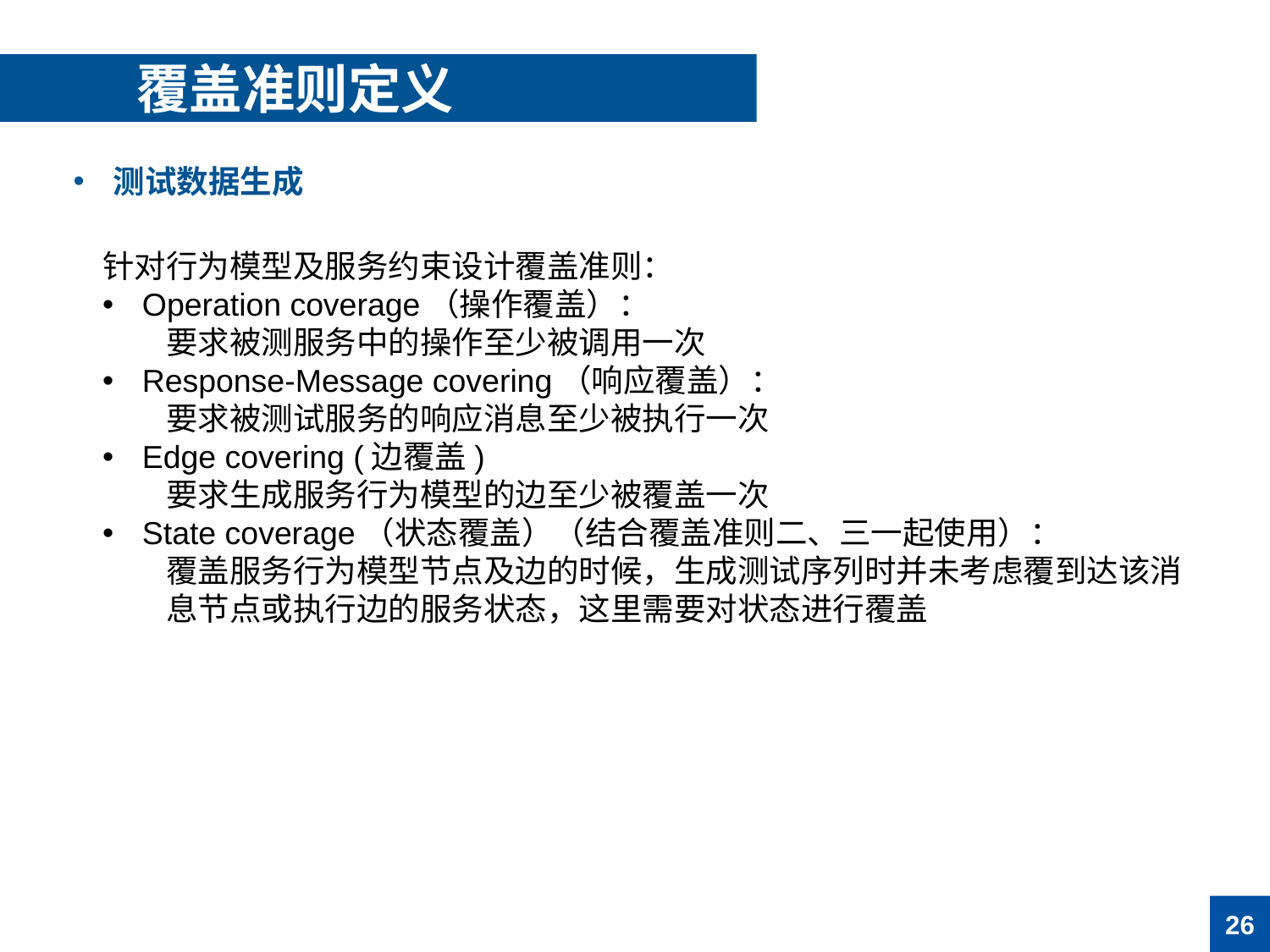

覆盖准则定义
测试数据生成
针对行为模型及服务约束设计覆盖准则：
Operation coverage（操作覆盖）：
要求被测服务中的操作至少被调用一次
Response-Message covering（响应覆盖）：
要求被测试服务的响应消息至少被执行一次
Edge covering (边覆盖)
要求生成服务行为模型的边至少被覆盖一次
State coverage（状态覆盖）（结合覆盖准则二、三一起使用）：
覆盖服务行为模型节点及边的时候，生成测试序列时并未考虑覆到达该消息节点或执行边的服务状态，这里需要对状态进行覆盖
26